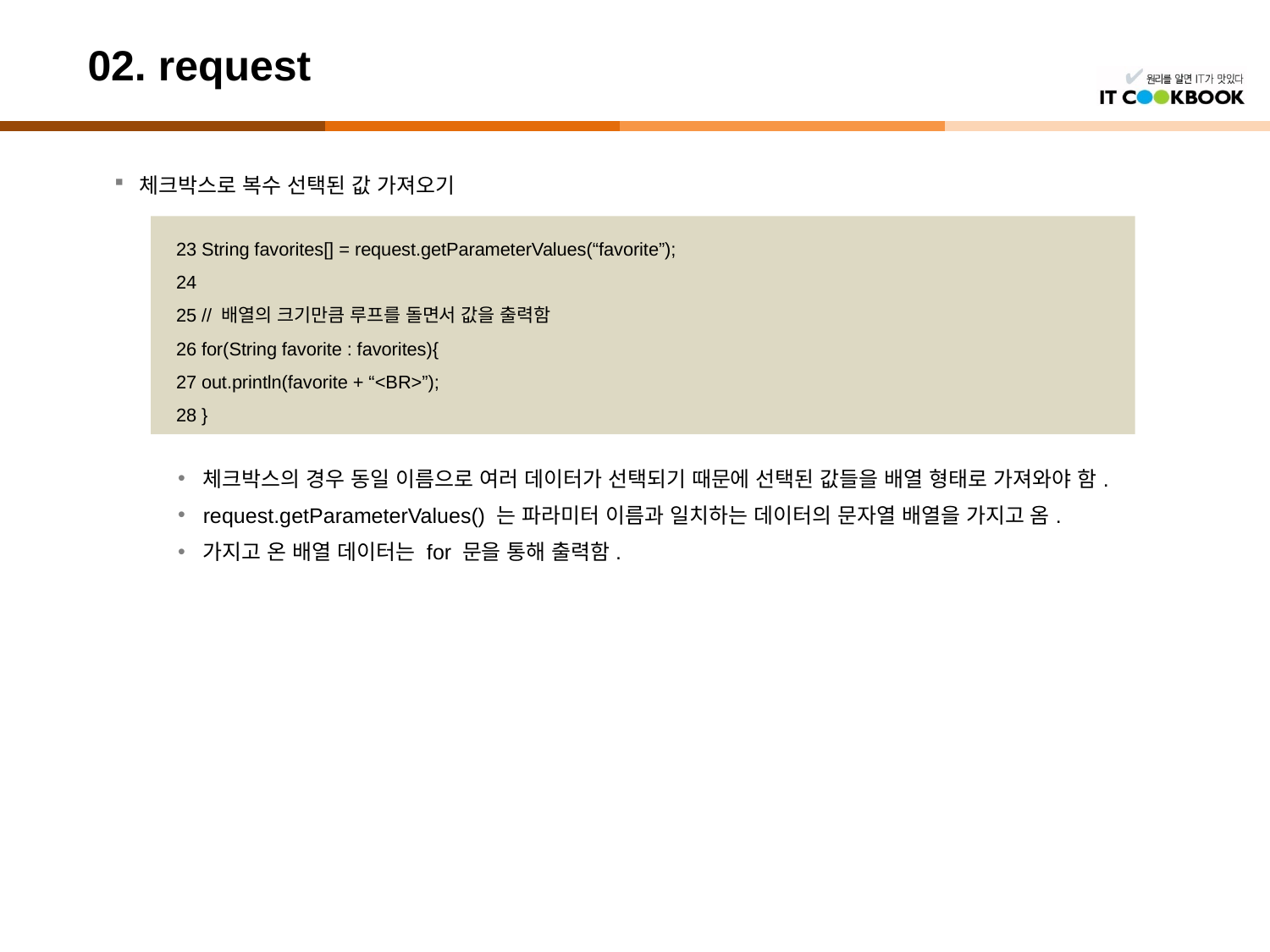

# 02. request
체크박스로 복수 선택된 값 가져오기

체크박스의 경우 동일 이름으로 여러 데이터가 선택되기 때문에 선택된 값들을 배열 형태로 가져와야 함.
request.getParameterValues() 는 파라미터 이름과 일치하는 데이터의 문자열 배열을 가지고 옴.
가지고 온 배열 데이터는 for 문을 통해 출력함.

23 String favorites[] = request.getParameterValues(“favorite”);
24
25 // 배열의 크기만큼 루프를 돌면서 값을 출력함
26 for(String favorite : favorites){
27 out.println(favorite + “<BR>”);
28 }